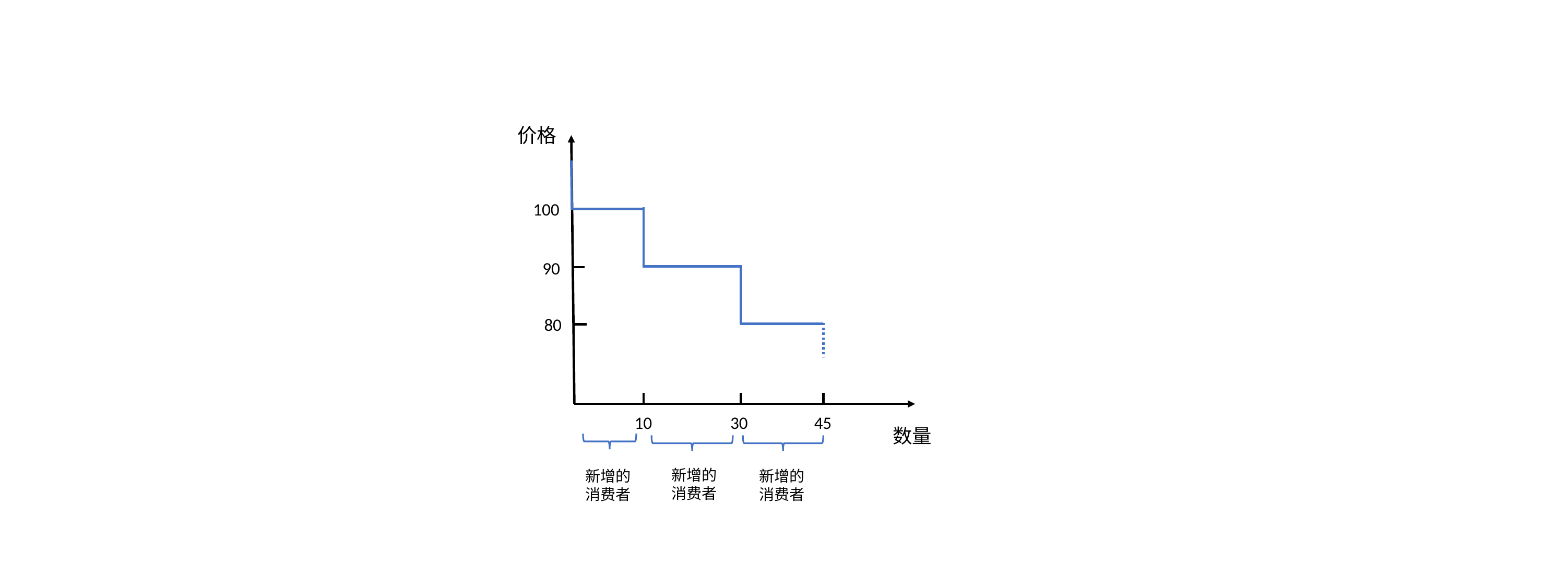

价格
100
90
80

10
30
45

数量
新增的
消费者
新增的
消费者
新增的
消费者